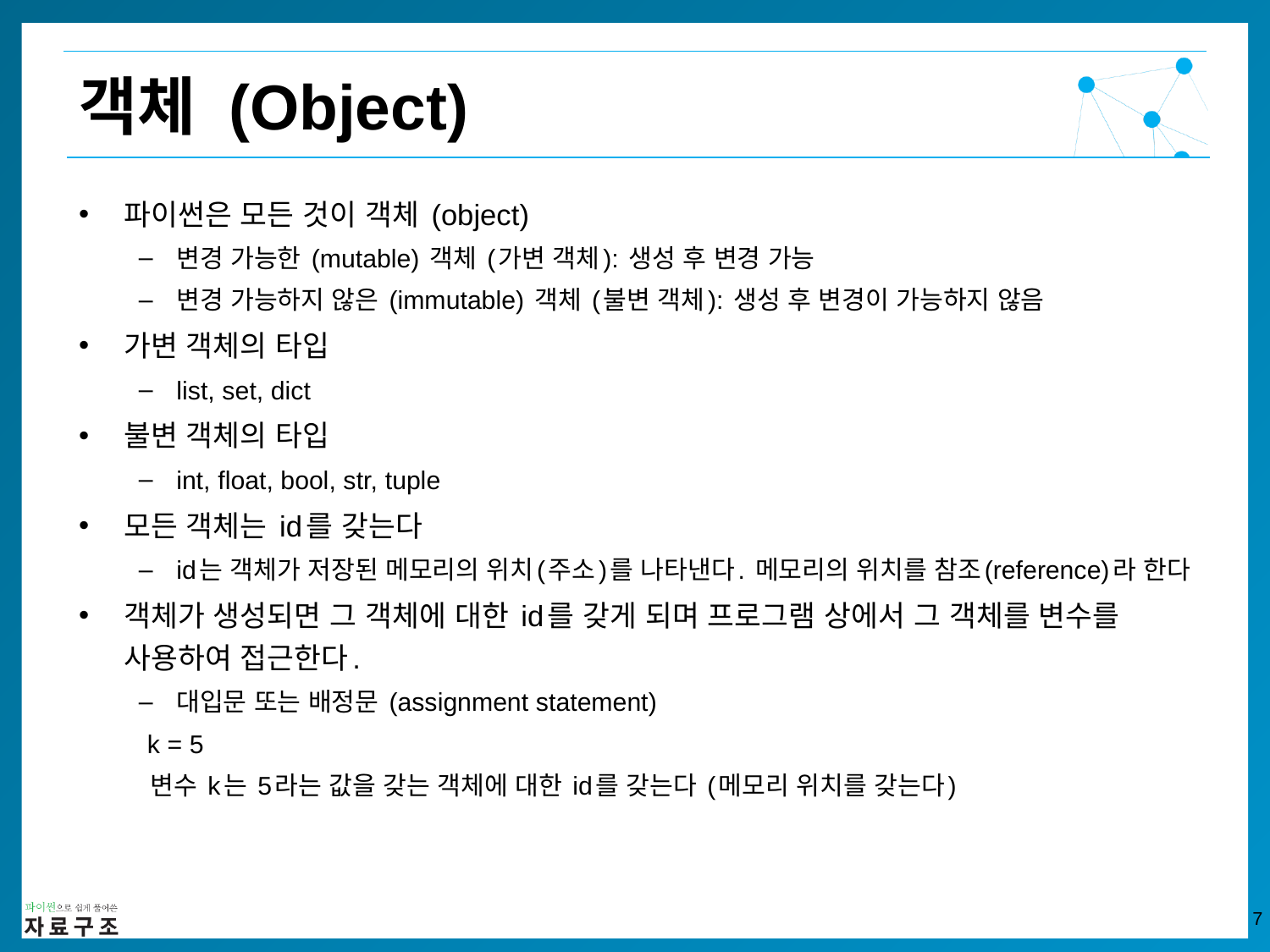

객체 (Object)
파이썬은 모든 것이 객체 (object)
변경 가능한 (mutable) 객체 (가변 객체): 생성 후 변경 가능
변경 가능하지 않은 (immutable) 객체 (불변 객체): 생성 후 변경이 가능하지 않음
가변 객체의 타입
list, set, dict
불변 객체의 타입
int, float, bool, str, tuple
모든 객체는 id를 갖는다
id는 객체가 저장된 메모리의 위치(주소)를 나타낸다. 메모리의 위치를 참조(reference)라 한다
객체가 생성되면 그 객체에 대한 id를 갖게 되며 프로그램 상에서 그 객체를 변수를 사용하여 접근한다.
대입문 또는 배정문 (assignment statement)
   k = 5
   변수 k는 5라는 값을 갖는 객체에 대한 id를 갖는다 (메모리 위치를 갖는다)